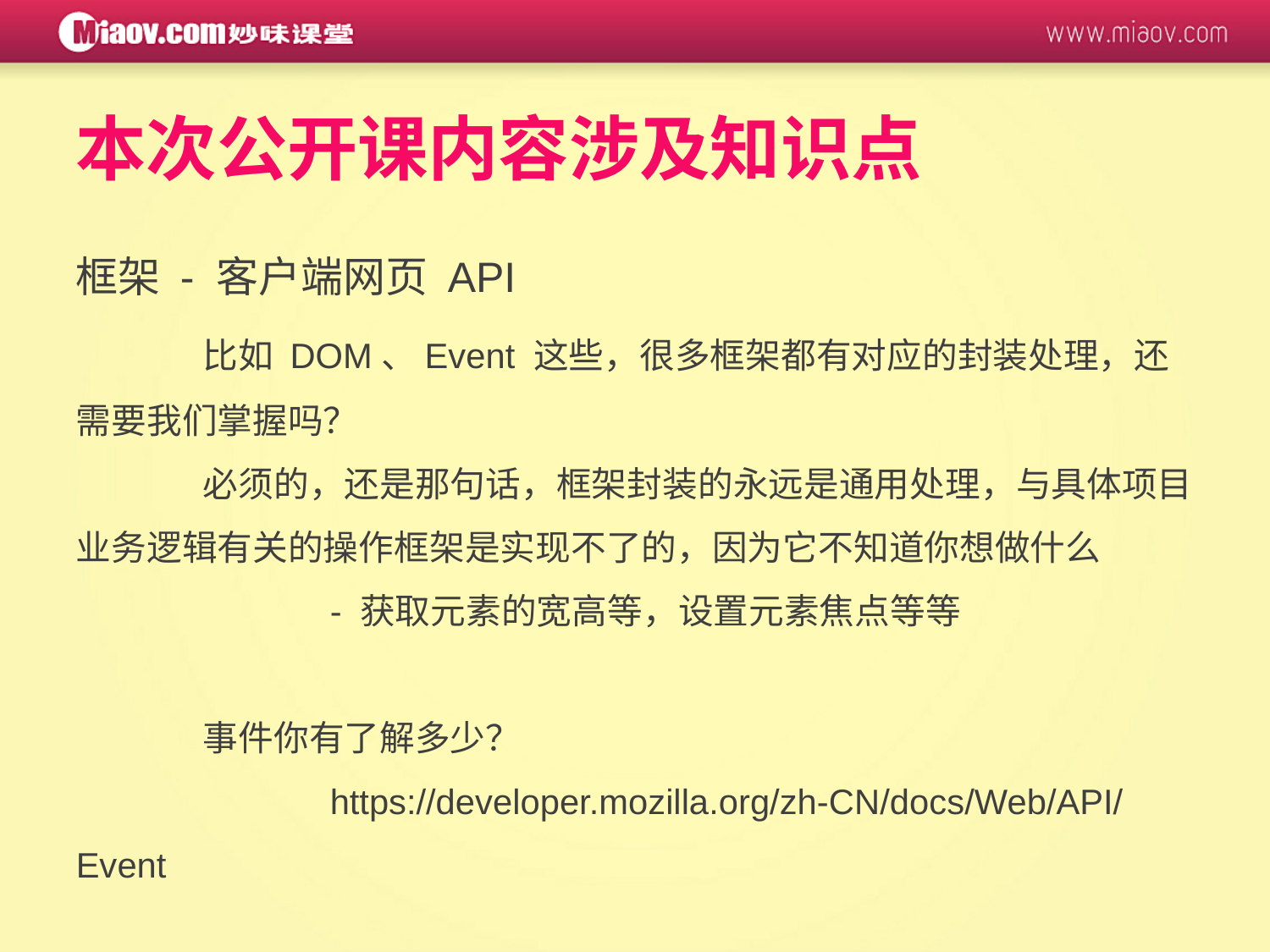

# 本次公开课内容涉及知识点
框架 - 客户端网页 API
	比如 DOM、Event 这些，很多框架都有对应的封装处理，还需要我们掌握吗？
	必须的，还是那句话，框架封装的永远是通用处理，与具体项目业务逻辑有关的操作框架是实现不了的，因为它不知道你想做什么
		- 获取元素的宽高等，设置元素焦点等等

	事件你有了解多少？
		https://developer.mozilla.org/zh-CN/docs/Web/API/Event